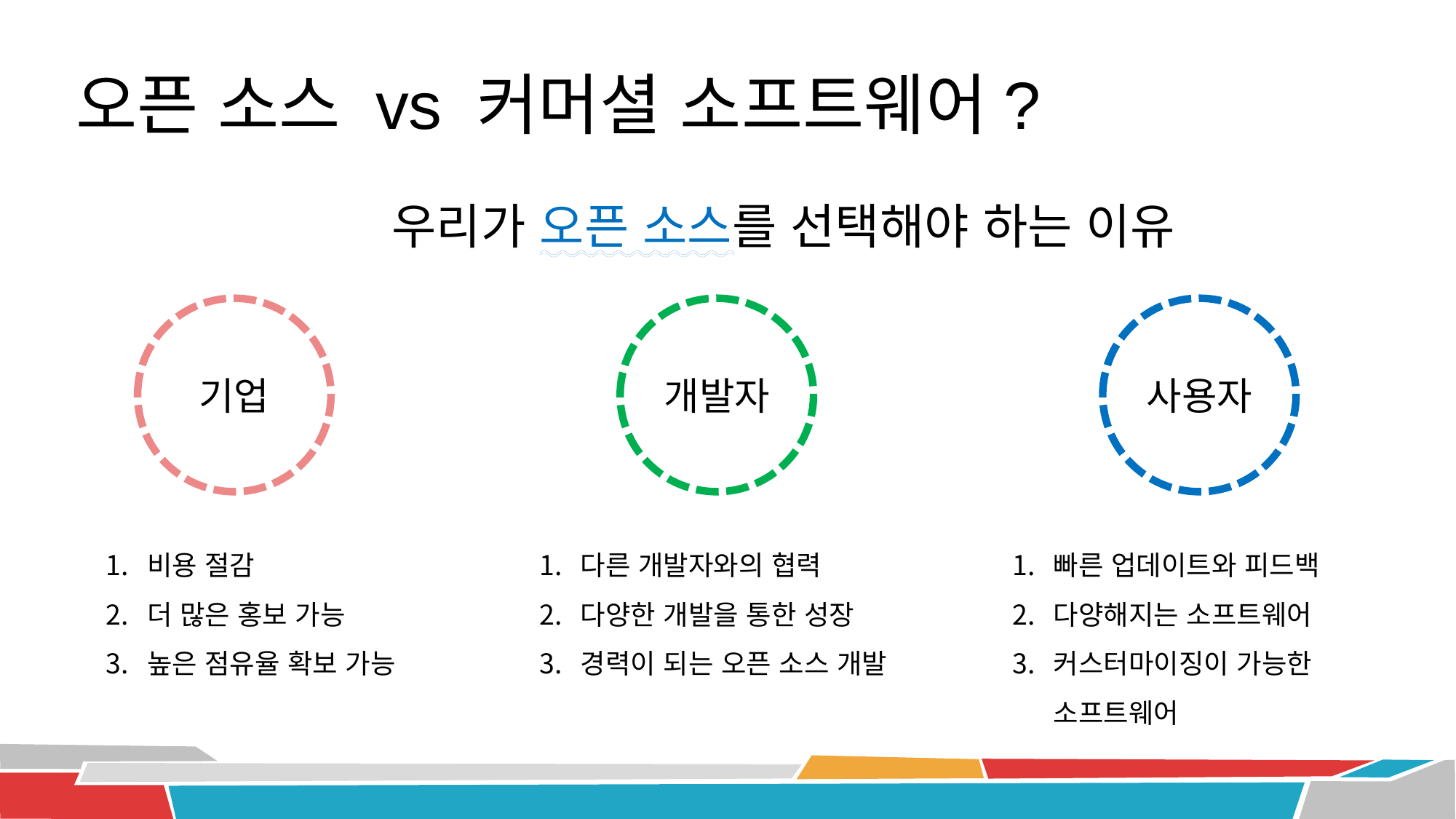

오픈 소스 vs 커머셜 소프트웨어?
우리가 오픈 소스를 선택해야 하는 이유
기업
개발자
사용자
비용 절감
더 많은 홍보 가능
높은 점유율 확보 가능
다른 개발자와의 협력
다양한 개발을 통한 성장
경력이 되는 오픈 소스 개발

빠른 업데이트와 피드백
다양해지는 소프트웨어
커스터마이징이 가능한 소프트웨어